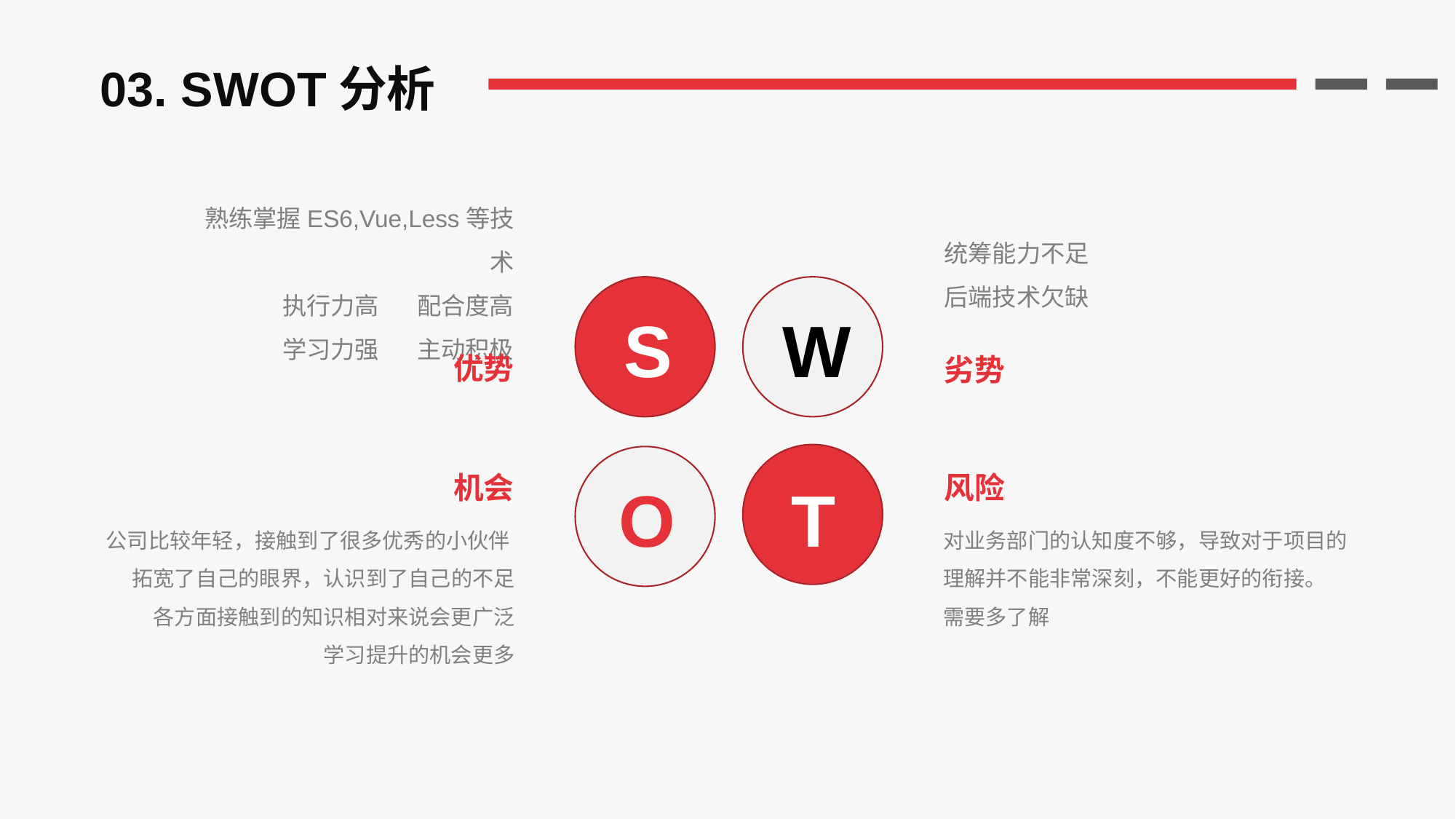

03. SWOT分析

熟练掌握ES6,Vue,Less等技术
执行力高       配合度高
学习力强       主动积极
统筹能力不足
后端技术欠缺

S
W
优势
劣势

机会
风险
O
T
公司比较年轻，接触到了很多优秀的小伙伴
拓宽了自己的眼界，认识到了自己的不足
各方面接触到的知识相对来说会更广泛
学习提升的机会更多
对业务部门的认知度不够，导致对于项目的理解并不能非常深刻，不能更好的衔接。
需要多了解